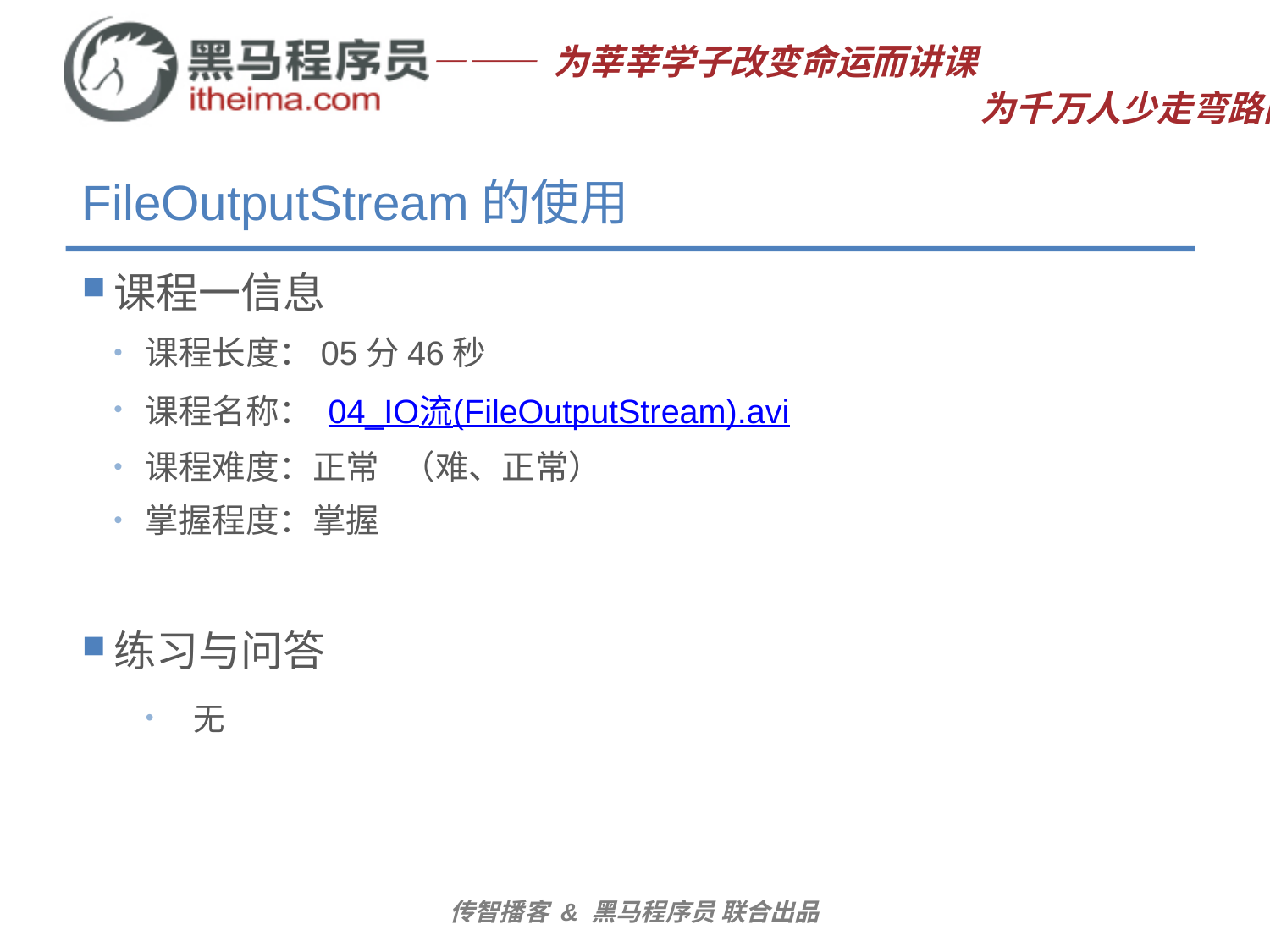

# FileOutputStream的使用
课程一信息
课程长度：05分46秒
课程名称： 04_IO流(FileOutputStream).avi
课程难度：正常   （难、正常）
掌握程度：掌握

练习与问答
无